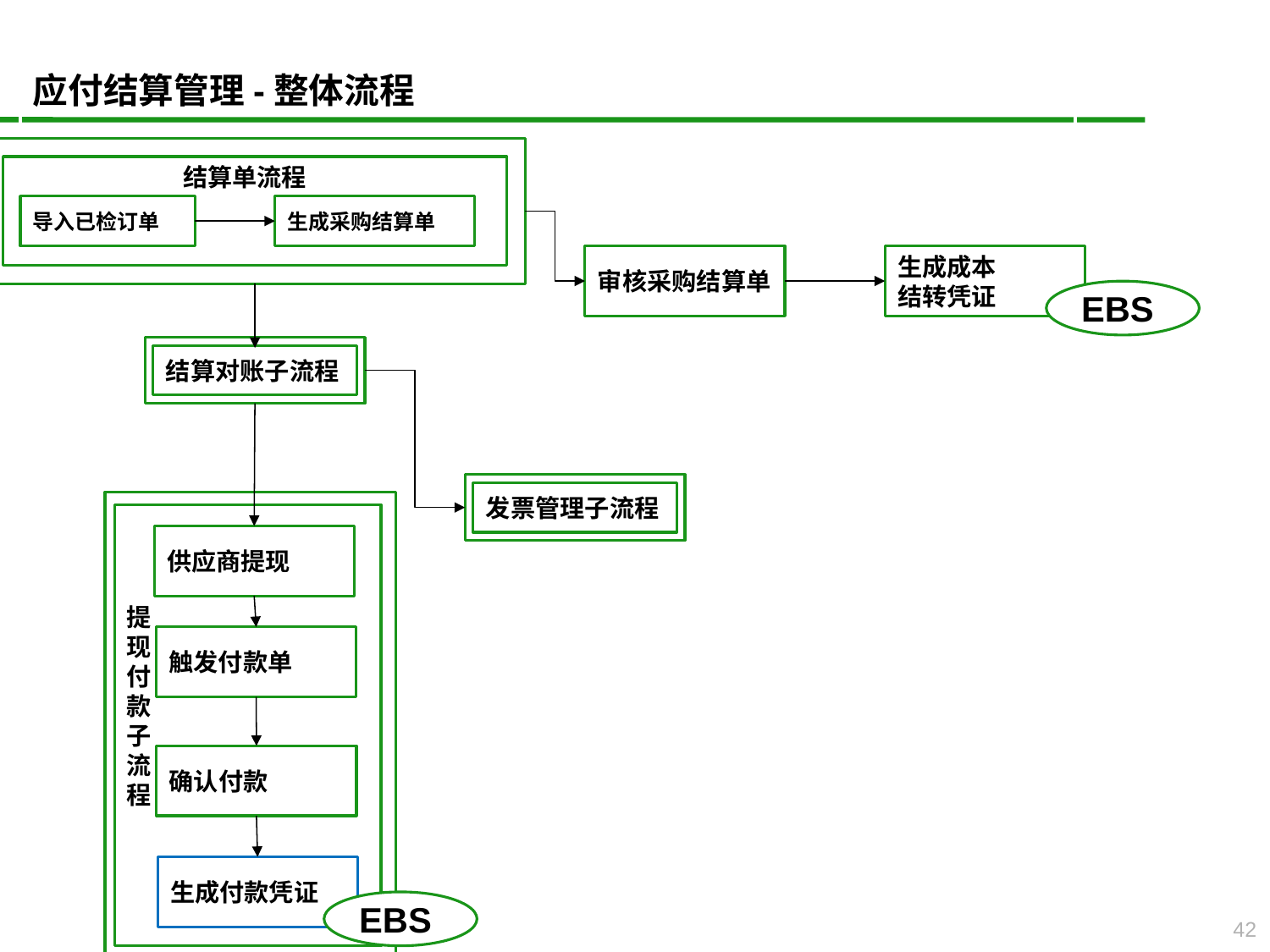

应付结算管理-整体流程

结算单流程
导入已检订单
生成采购结算单
审核采购结算单
生成成本
结转凭证
EBS
结算对账子流程
发票管理子流程

供应商提现
提现付款子流程
触发付款单
确认付款
生成付款凭证
EBS
42